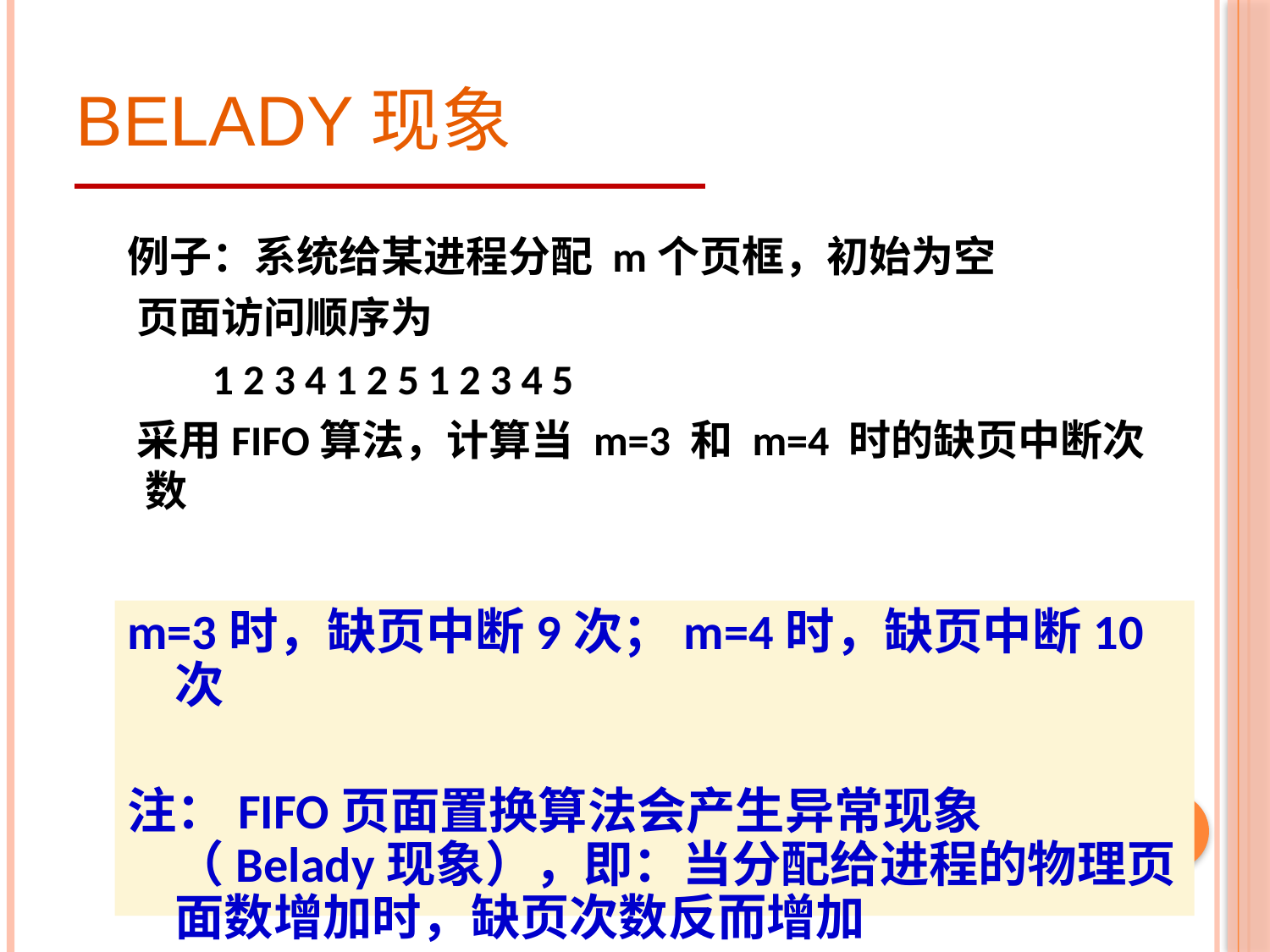

# Belady现象
 例子：系统给某进程分配 m个页框，初始为空
  页面访问顺序为
           1 2 3 4 1 2 5 1 2 3 4 5
  采用FIFO算法，计算当 m=3 和 m=4 时的缺页中断次数
m=3时，缺页中断9次；m=4时，缺页中断10次

注：FIFO页面置换算法会产生异常现象（Belady现象），即：当分配给进程的物理页面数增加时，缺页次数反而增加